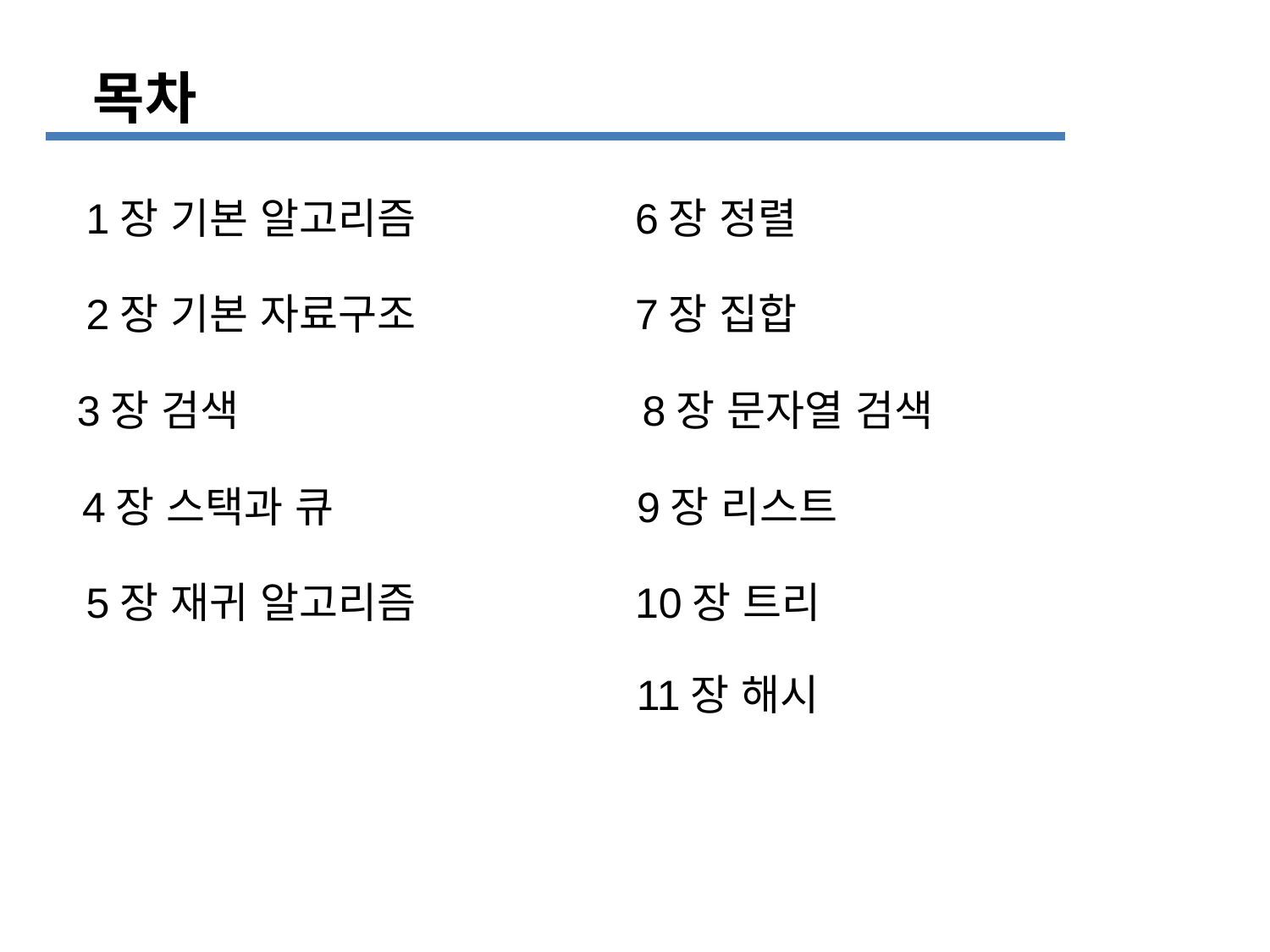

목차
1장 기본 알고리즘
6장 정렬
2장 기본 자료구조
7장 집합
3장 검색
8장 문자열 검색
4장 스택과 큐
9장 리스트
5장 재귀 알고리즘
10장 트리
11장 해시